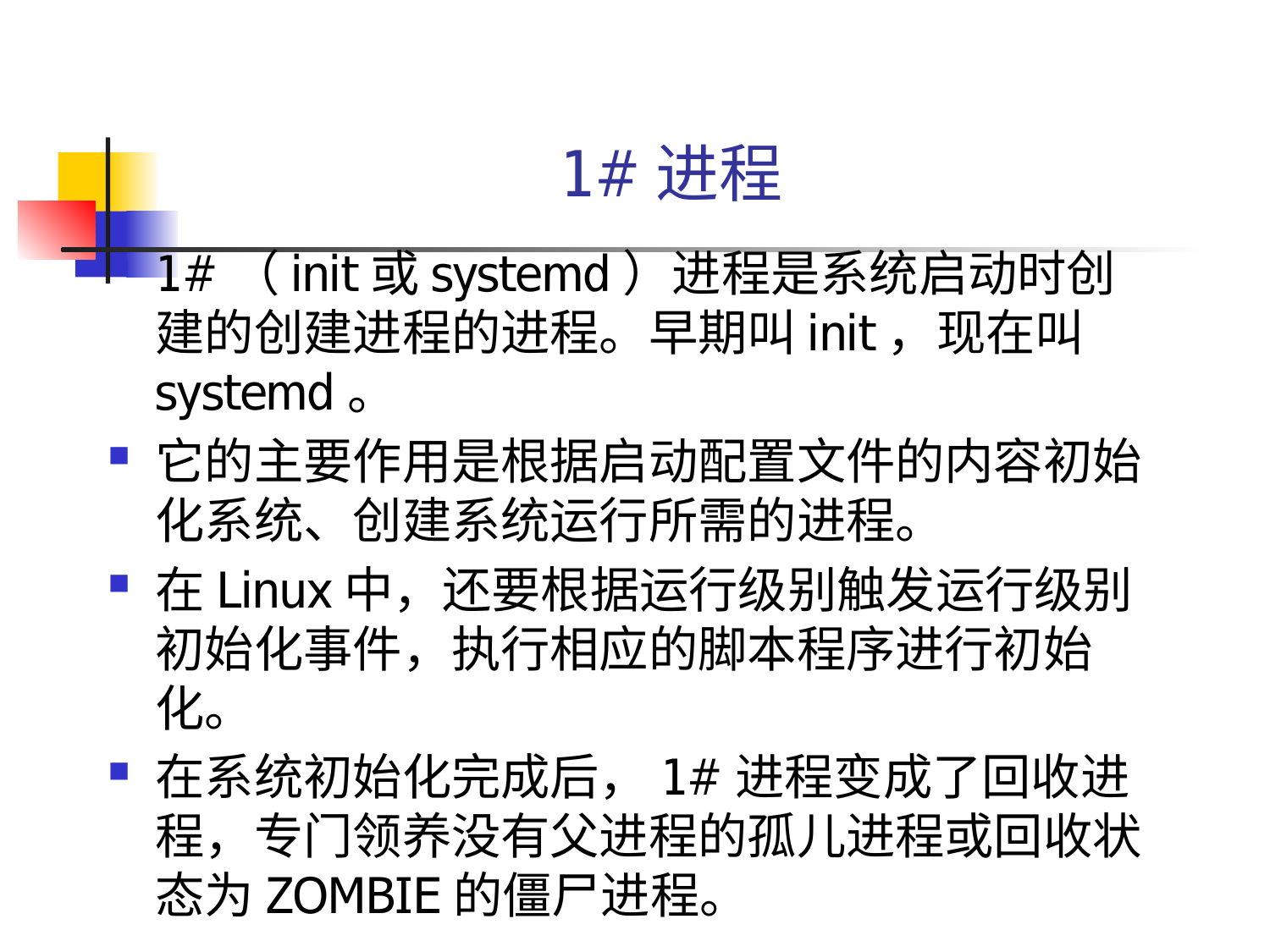

# 1#进程
1#（init或systemd）进程是系统启动时创建的创建进程的进程。早期叫init，现在叫systemd。
它的主要作用是根据启动配置文件的内容初始化系统、创建系统运行所需的进程。
在Linux中，还要根据运行级别触发运行级别初始化事件，执行相应的脚本程序进行初始化。
在系统初始化完成后，1#进程变成了回收进程，专门领养没有父进程的孤儿进程或回收状态为ZOMBIE的僵尸进程。